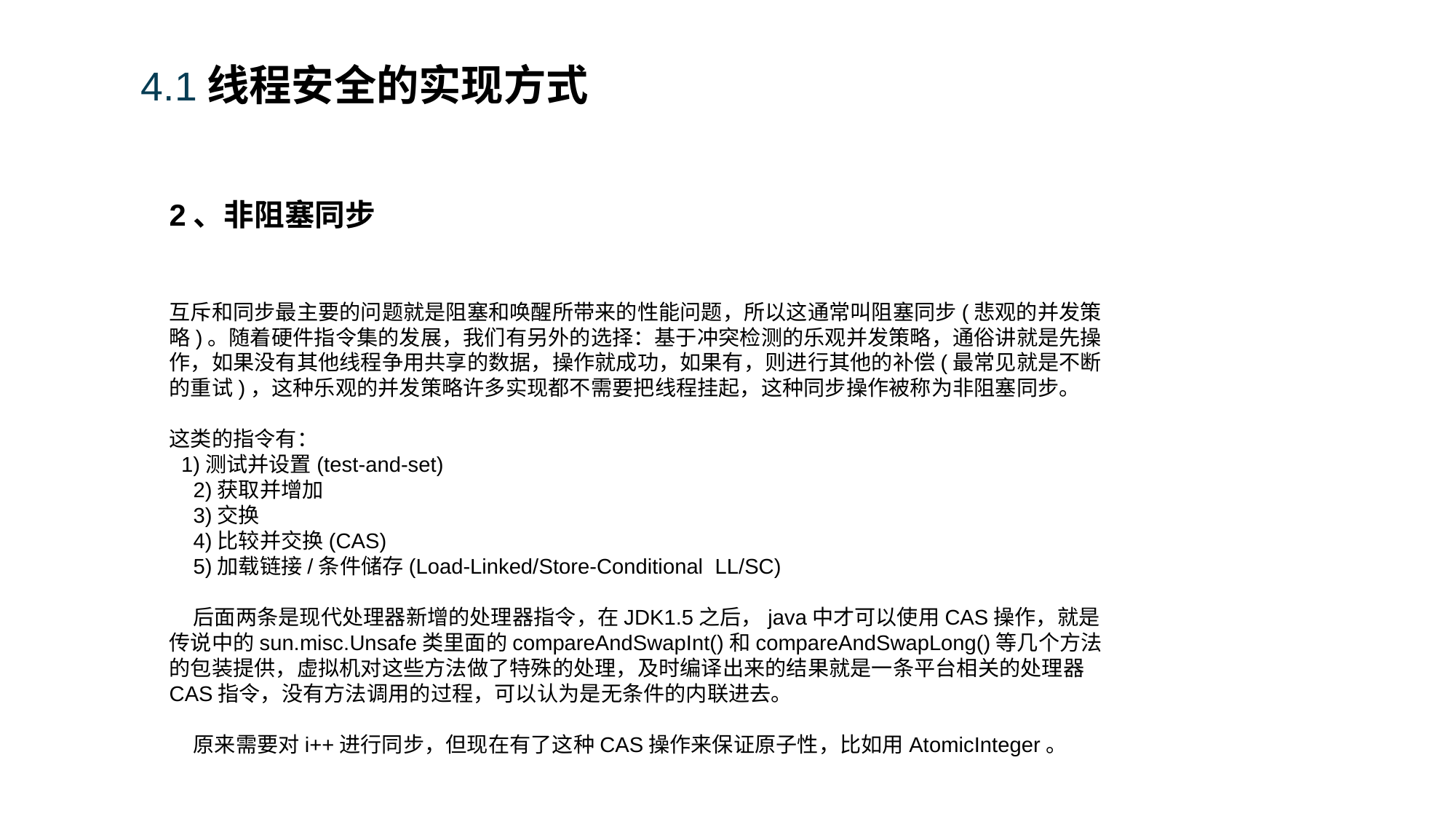

4.1线程安全的实现方式
2、非阻塞同步
互斥和同步最主要的问题就是阻塞和唤醒所带来的性能问题，所以这通常叫阻塞同步(悲观的并发策略)。随着硬件指令集的发展，我们有另外的选择：基于冲突检测的乐观并发策略，通俗讲就是先操作，如果没有其他线程争用共享的数据，操作就成功，如果有，则进行其他的补偿(最常见就是不断的重试)，这种乐观的并发策略许多实现都不需要把线程挂起，这种同步操作被称为非阻塞同步。

这类的指令有：
  1)测试并设置(test-and-set)
    2)获取并增加
    3)交换
    4)比较并交换(CAS)
    5)加载链接/条件储存(Load-Linked/Store-Conditional  LL/SC)

    后面两条是现代处理器新增的处理器指令，在JDK1.5之后，java中才可以使用CAS操作，就是传说中的sun.misc.Unsafe类里面的compareAndSwapInt()和compareAndSwapLong()等几个方法的包装提供，虚拟机对这些方法做了特殊的处理，及时编译出来的结果就是一条平台相关的处理器CAS指令，没有方法调用的过程，可以认为是无条件的内联进去。

    原来需要对i++进行同步，但现在有了这种CAS操作来保证原子性，比如用AtomicInteger。